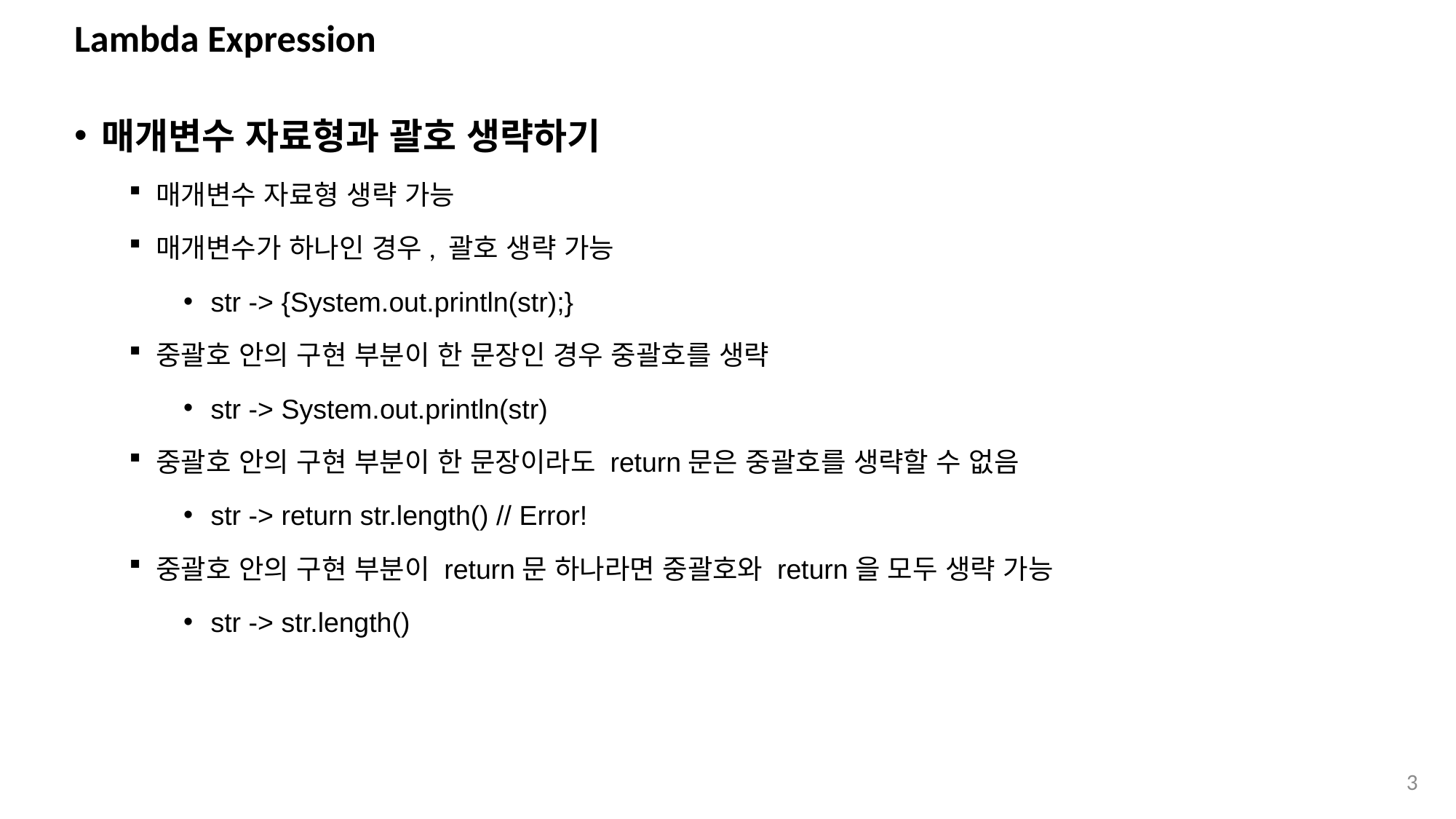

# Lambda Expression
매개변수 자료형과 괄호 생략하기
매개변수 자료형 생략 가능
매개변수가 하나인 경우, 괄호 생략 가능
str -> {System.out.println(str);}
중괄호 안의 구현 부분이 한 문장인 경우 중괄호를 생략
str -> System.out.println(str)
중괄호 안의 구현 부분이 한 문장이라도 return문은 중괄호를 생략할 수 없음
str -> return str.length() // Error!
중괄호 안의 구현 부분이 return문 하나라면 중괄호와 return을 모두 생략 가능
str -> str.length()

3